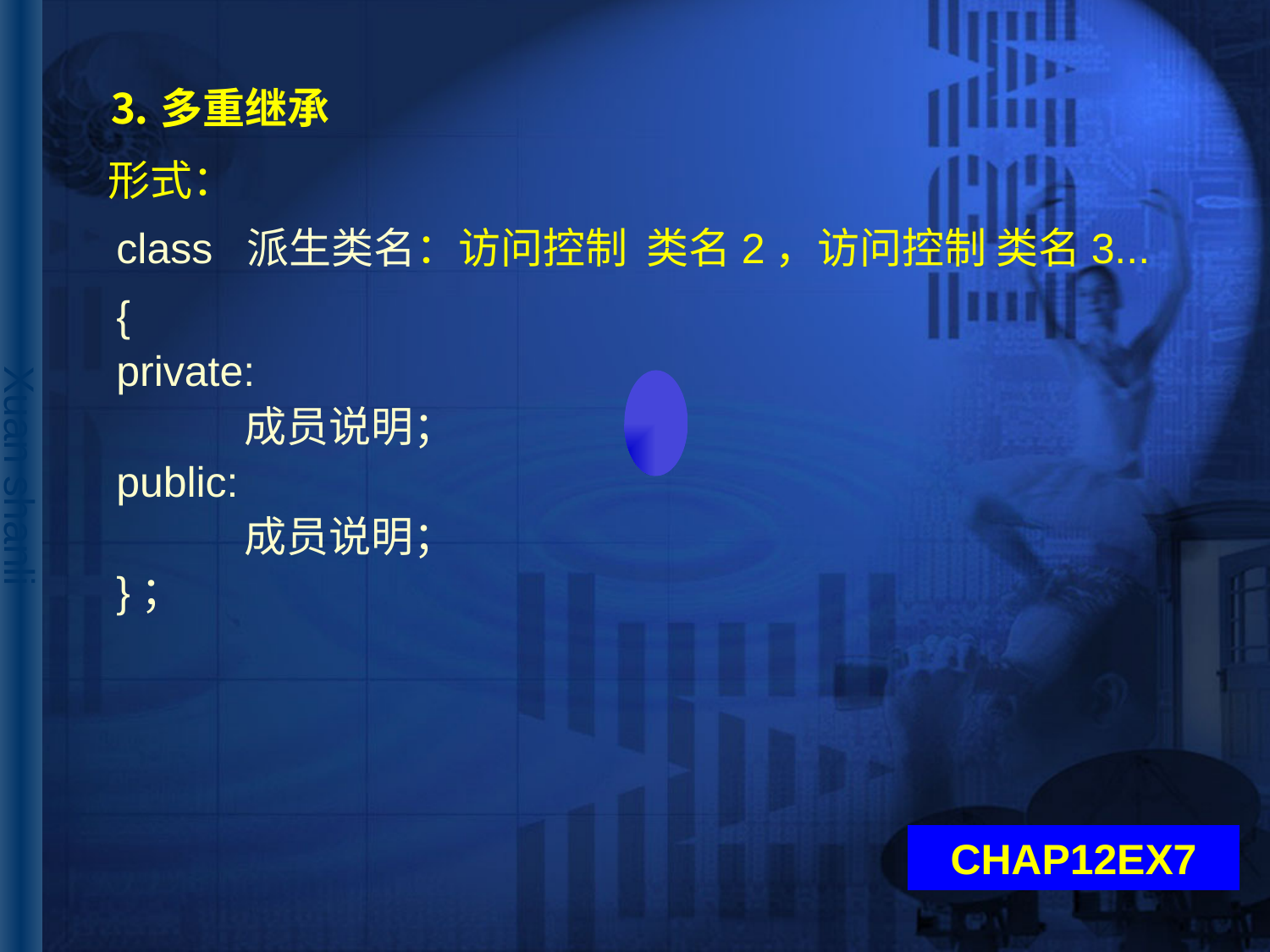

# ⒊多重继承
   形式：
    class  派生类名：访问控制  类名2，访问控制 类名3...
    {
    private:
	    成员说明；
    public:
	    成员说明；
    }；

CHAP12EX7